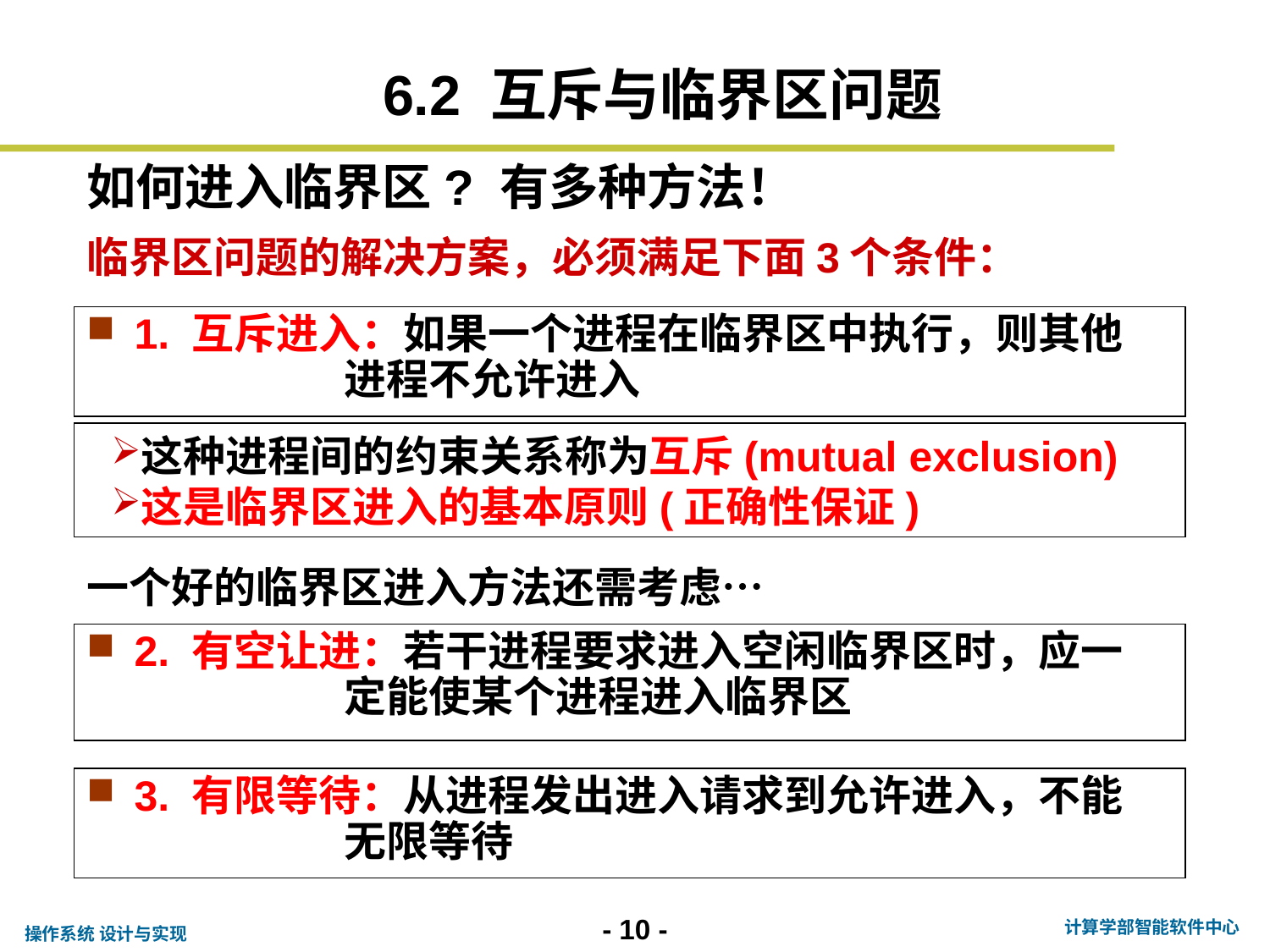

6.2 互斥与临界区问题
# 如何进入临界区? 有多种方法！
临界区问题的解决方案，必须满足下面3个条件：
1. 互斥进入：如果一个进程在临界区中执行，则其他
                      进程不允许进入
这种进程间的约束关系称为互斥(mutual exclusion)
这是临界区进入的基本原则(正确性保证)
一个好的临界区进入方法还需考虑…
2. 有空让进：若干进程要求进入空闲临界区时，应一
                      定能使某个进程进入临界区
3. 有限等待：从进程发出进入请求到允许进入，不能
                      无限等待